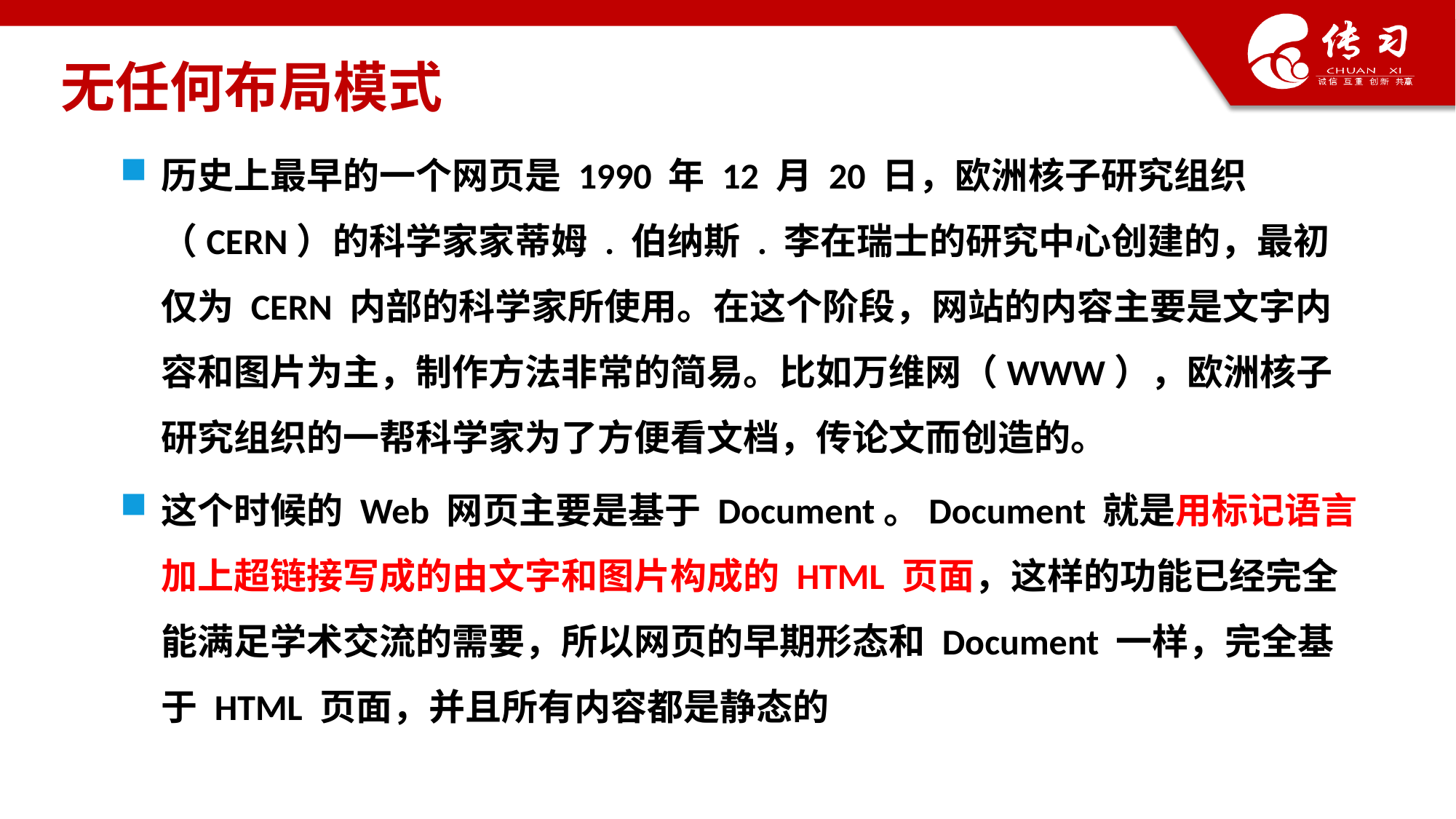

# 无任何布局模式
历史上最早的一个网页是 1990 年 12 月 20 日，欧洲核子研究组织（CERN）的科学家家蒂姆 . 伯纳斯 . 李在瑞士的研究中心创建的，最初仅为 CERN 内部的科学家所使用。在这个阶段，网站的内容主要是文字内容和图片为主，制作方法非常的简易。比如万维网（WWW），欧洲核子研究组织的一帮科学家为了方便看文档，传论文而创造的。
这个时候的 Web 网页主要是基于 Document。Document 就是用标记语言加上超链接写成的由文字和图片构成的 HTML 页面，这样的功能已经完全能满足学术交流的需要，所以网页的早期形态和 Document 一样，完全基于 HTML 页面，并且所有内容都是静态的